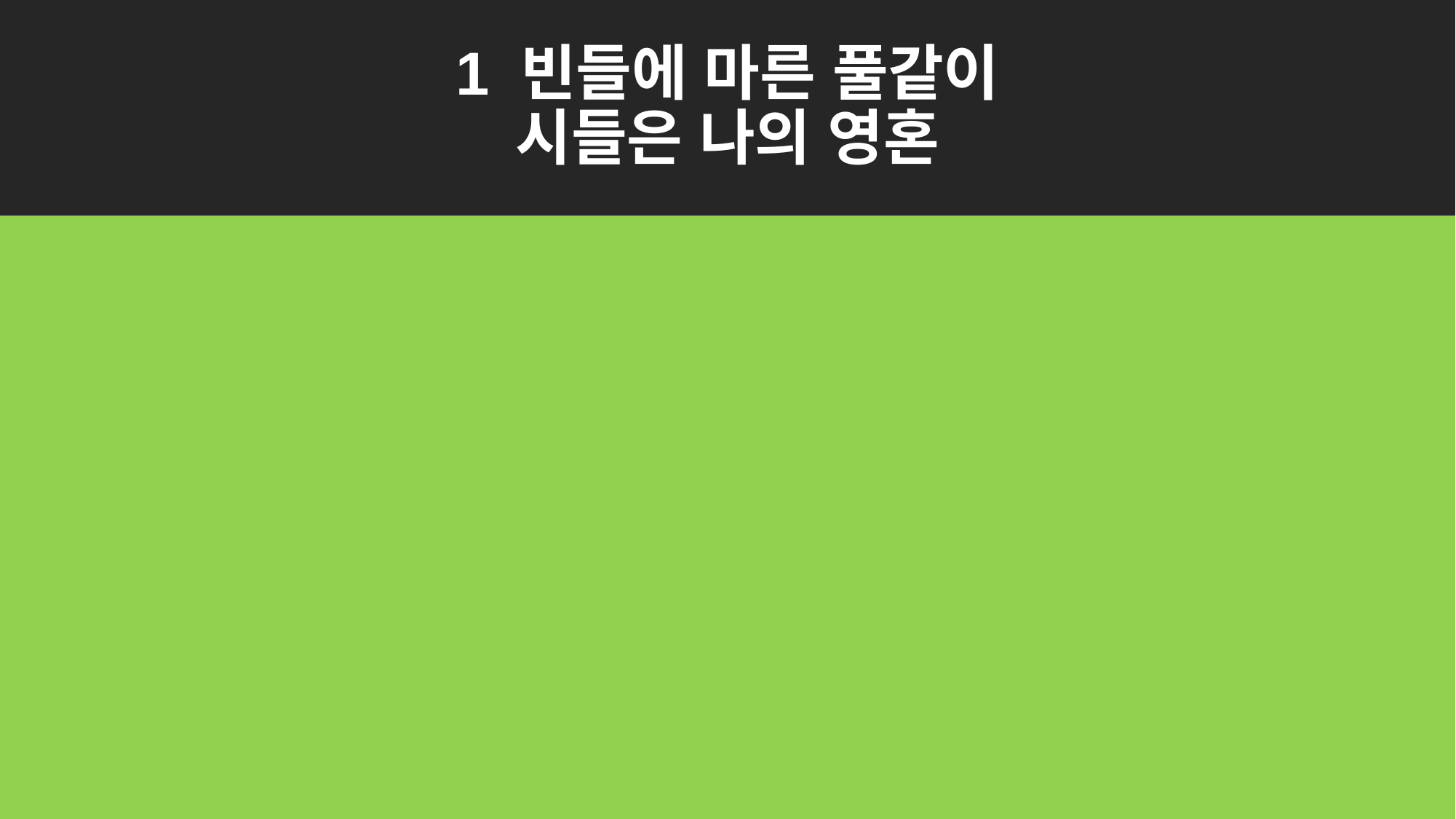

# 1 빈들에 마른 풀같이 시들은 나의 영혼